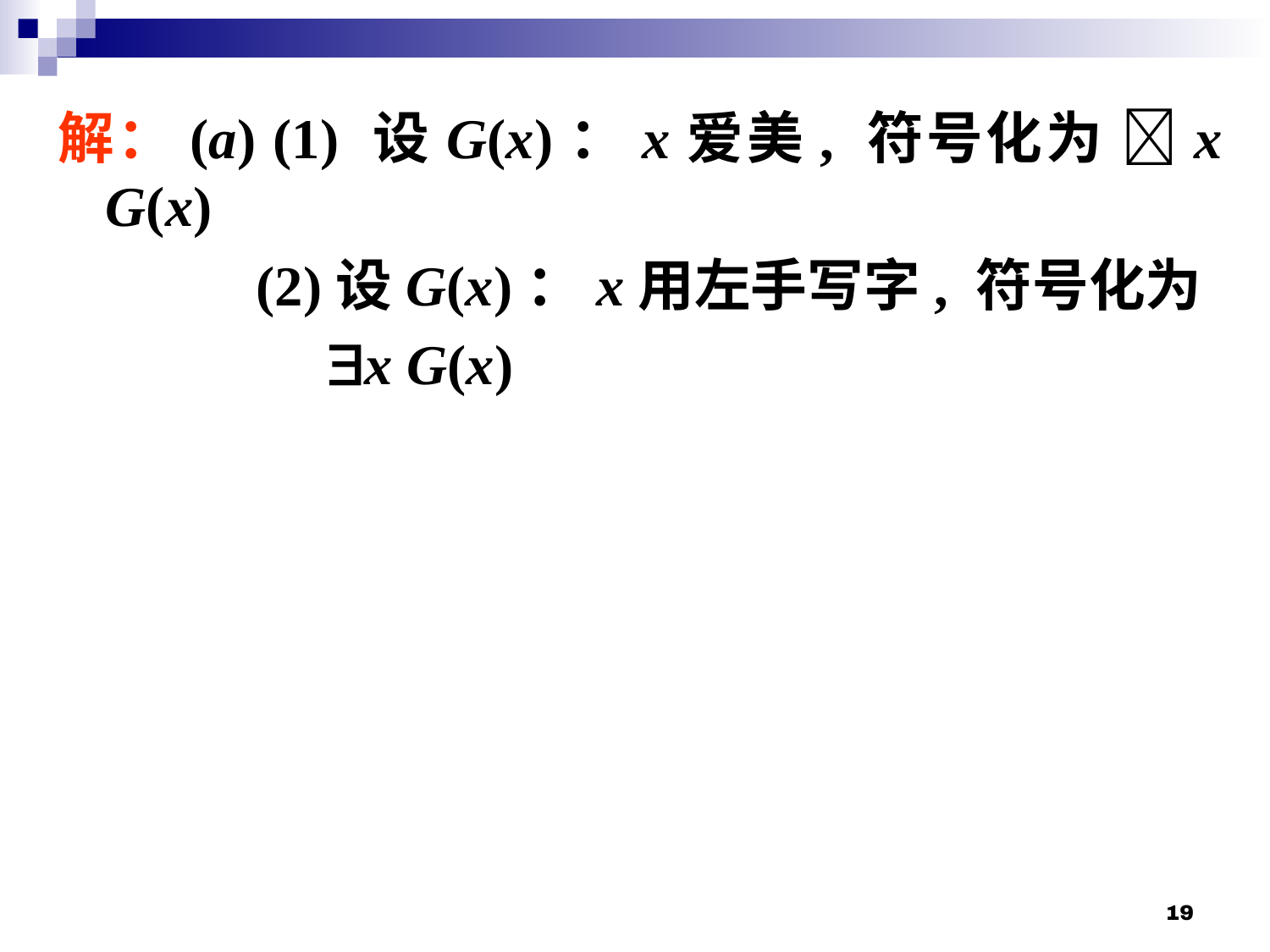

解：(a) (1) 设G(x)：x爱美, 符号化为 ∀x G(x)
              (2)设G(x)：x用左手写字, 符号化为
                   ∃x G(x)

19